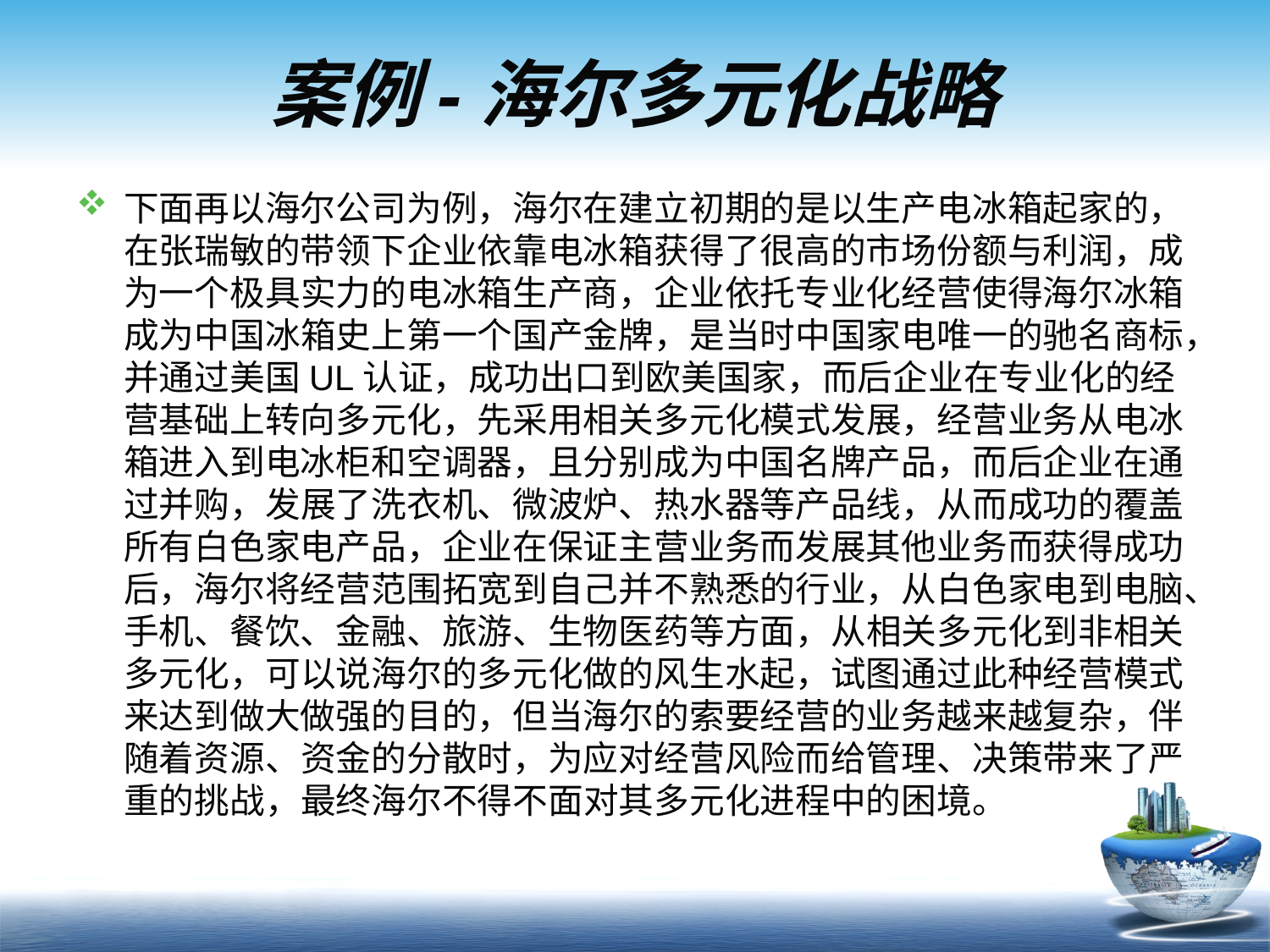

# 案例-海尔多元化战略
下面再以海尔公司为例，海尔在建立初期的是以生产电冰箱起家的，在张瑞敏的带领下企业依靠电冰箱获得了很高的市场份额与利润，成为一个极具实力的电冰箱生产商，企业依托专业化经营使得海尔冰箱成为中国冰箱史上第一个国产金牌，是当时中国家电唯一的驰名商标，并通过美国UL认证，成功出口到欧美国家，而后企业在专业化的经营基础上转向多元化，先采用相关多元化模式发展，经营业务从电冰箱进入到电冰柜和空调器，且分别成为中国名牌产品，而后企业在通过并购，发展了洗衣机、微波炉、热水器等产品线，从而成功的覆盖所有白色家电产品，企业在保证主营业务而发展其他业务而获得成功后，海尔将经营范围拓宽到自己并不熟悉的行业，从白色家电到电脑、手机、餐饮、金融、旅游、生物医药等方面，从相关多元化到非相关多元化，可以说海尔的多元化做的风生水起，试图通过此种经营模式来达到做大做强的目的，但当海尔的索要经营的业务越来越复杂，伴随着资源、资金的分散时，为应对经营风险而给管理、决策带来了严重的挑战，最终海尔不得不面对其多元化进程中的困境。